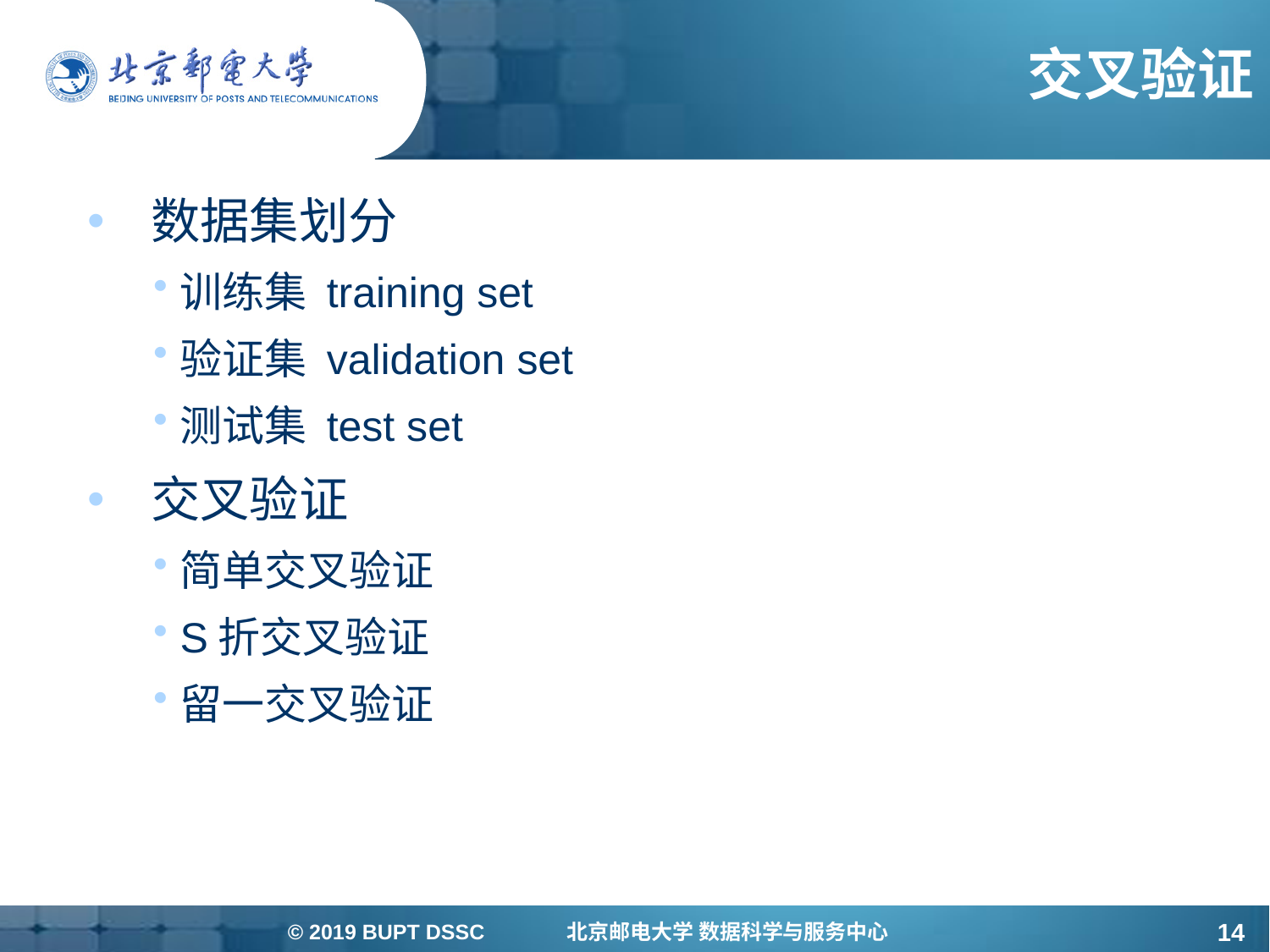

# 交叉验证
数据集划分
训练集 training set
验证集 validation set
测试集 test set
交叉验证
简单交叉验证
S折交叉验证
留一交叉验证
© 2019 BUPT DSSC             北京邮电大学 数据科学与服务中心